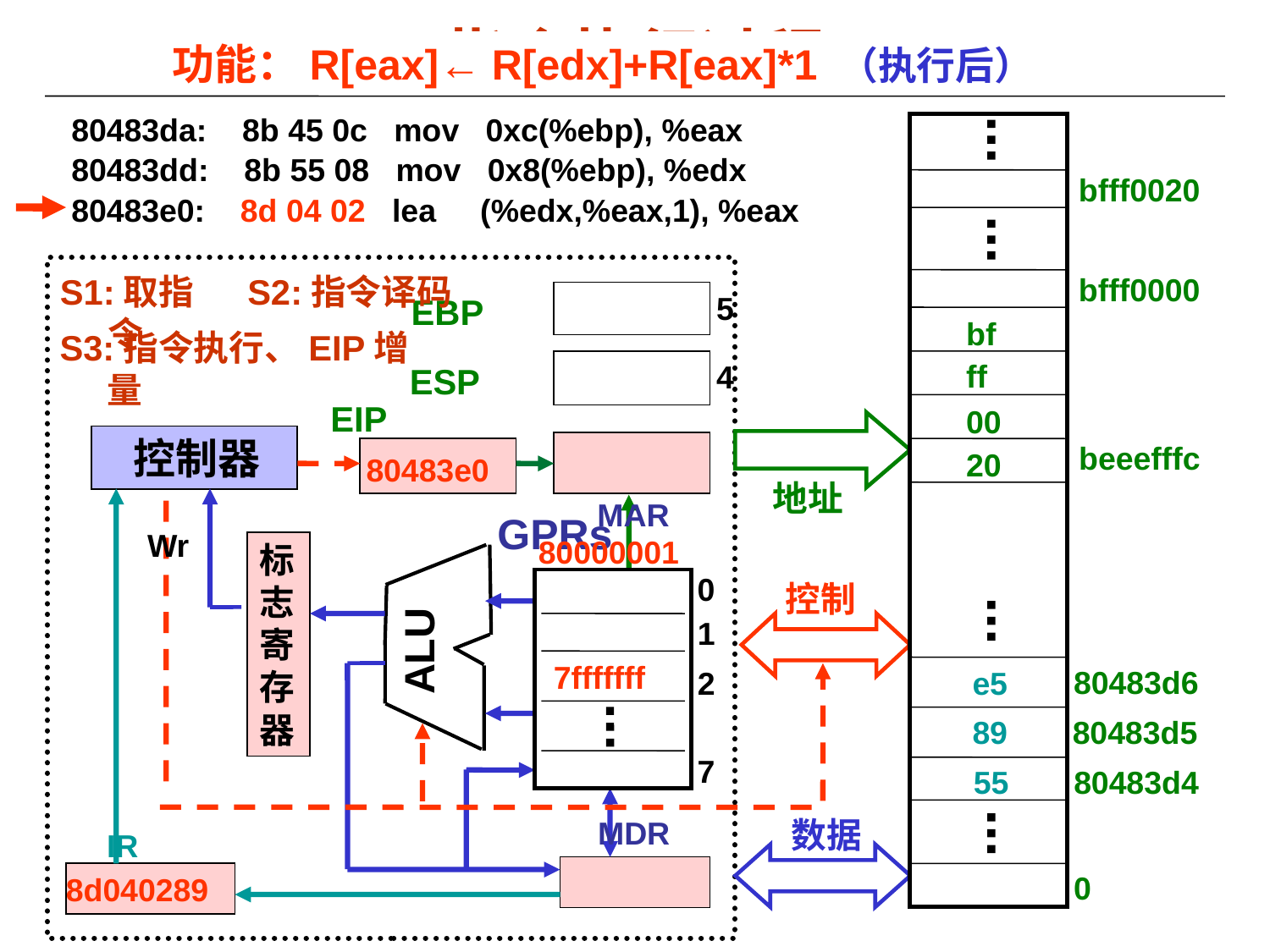

# 指令执行过程
功能：R[eax]← R[edx]+R[eax]*1 （执行后）
80483da:    8b 45 0c   mov   0xc(%ebp), %eax
80483dd:    8b 55 08   mov   0x8(%ebp), %edx
80483e0:    8d 04 02   lea     (%edx,%eax,1), %eax

bfff0020

S1:取指令
S2:指令译码
bfff0000

5
EBP

bf
S3:指令执行、EIP增量
ff

4

ESP
EIP

00

  控制器

beeefffc

20
80483e0

地址

MAR

GPRs
Wr
      80000001
标
志
寄
存
器

ALU
0

控制

1

7fffffff

80483d6
2

e5

89
80483d5

7

55
80483d4

数据
MDR

IR

0
8d040289